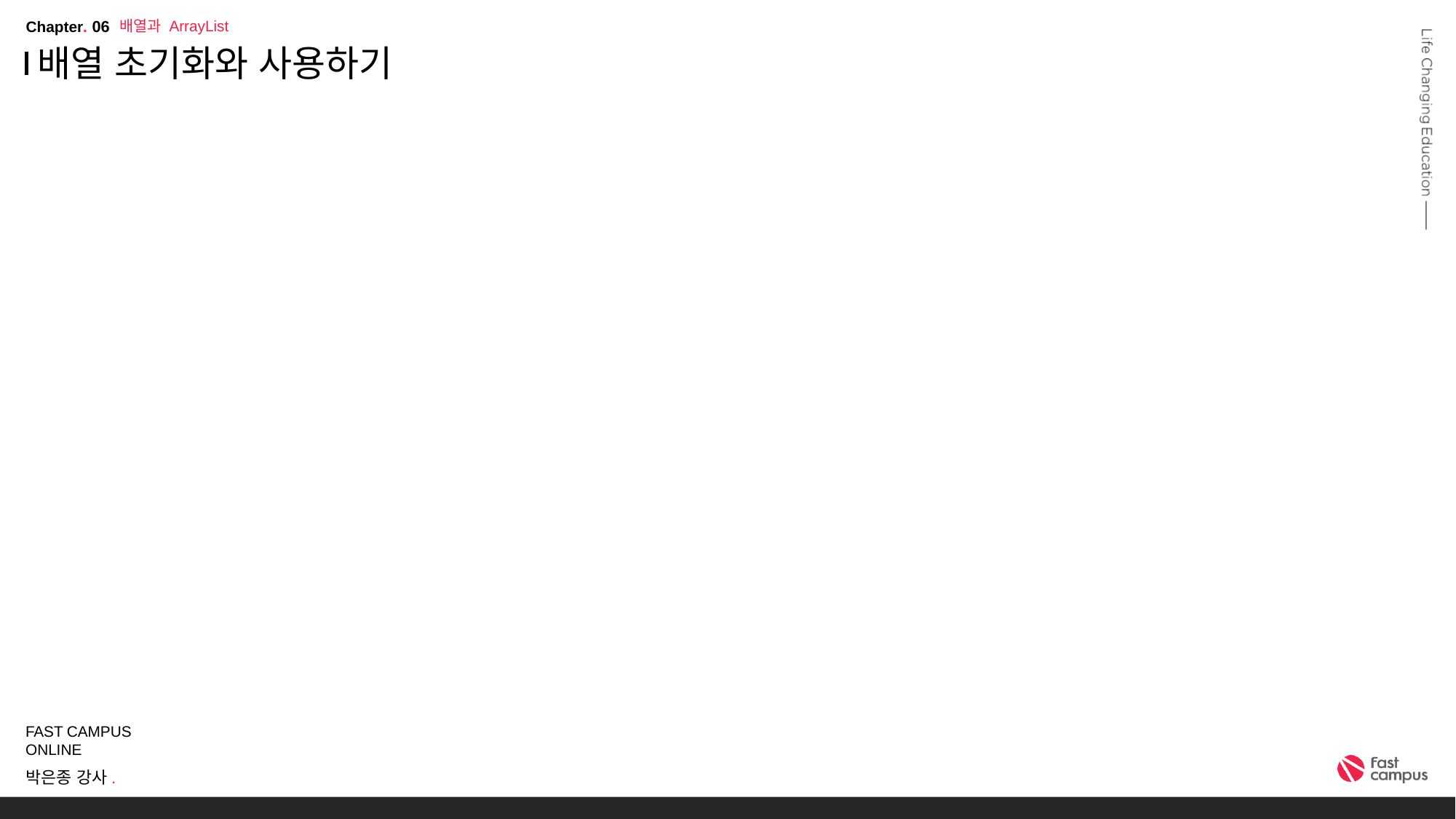

배열과 ArrayList
06
# 배열 초기화와 사용하기